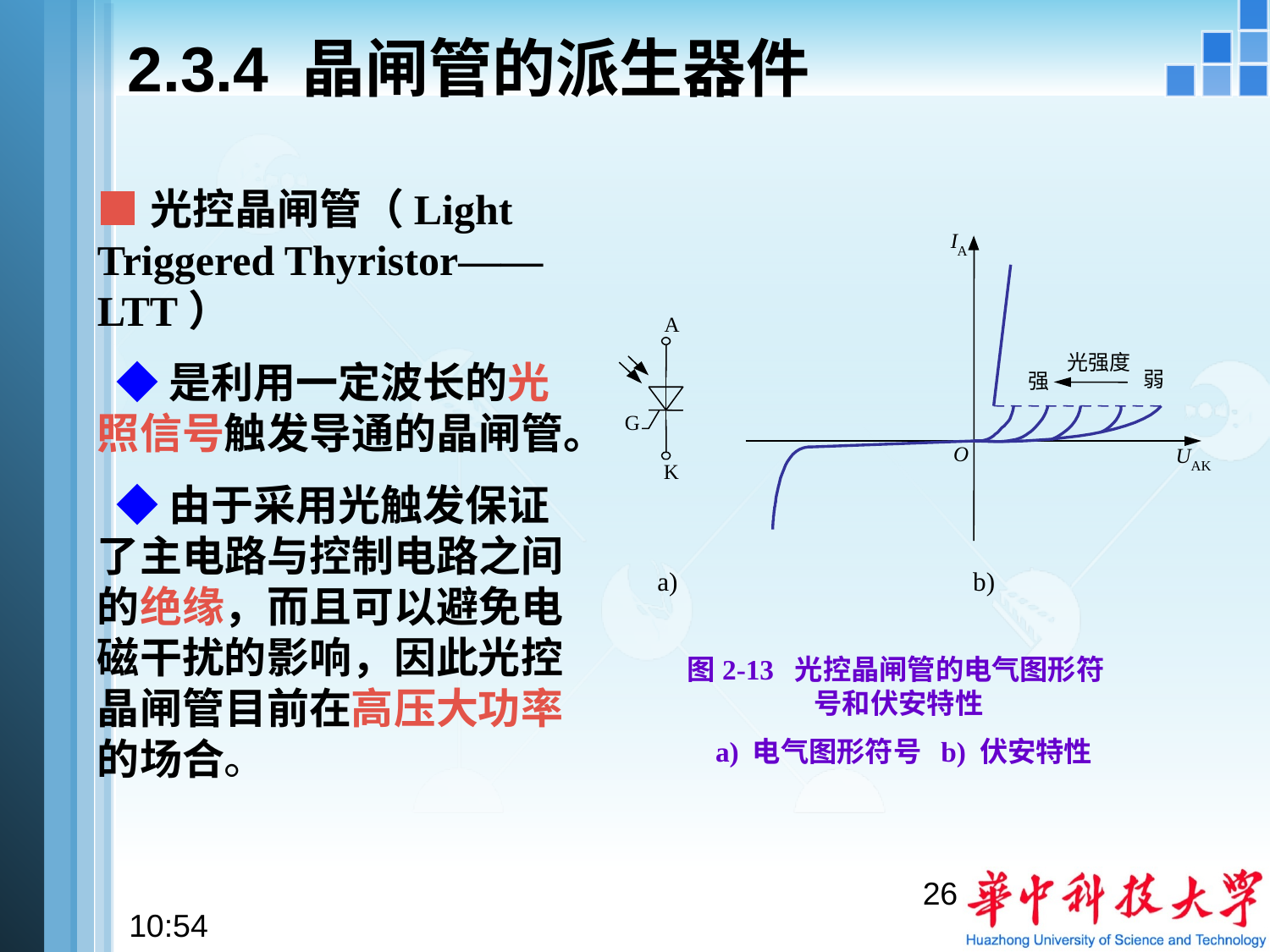

# 2.3.4 晶闸管的派生器件
■光控晶闸管（Light Triggered Thyristor——LTT）
  ◆是利用一定波长的光照信号触发导通的晶闸管。
  ◆由于采用光触发保证了主电路与控制电路之间的绝缘，而且可以避免电磁干扰的影响，因此光控晶闸管目前在高压大功率的场合。
I

A

光强度
弱
强

O
U

b)
A

G

AK
K
a)
图2-13  光控晶闸管的电气图形符  	号和伏安特性
    a) 电气图形符号  b) 伏安特性

26
10:54